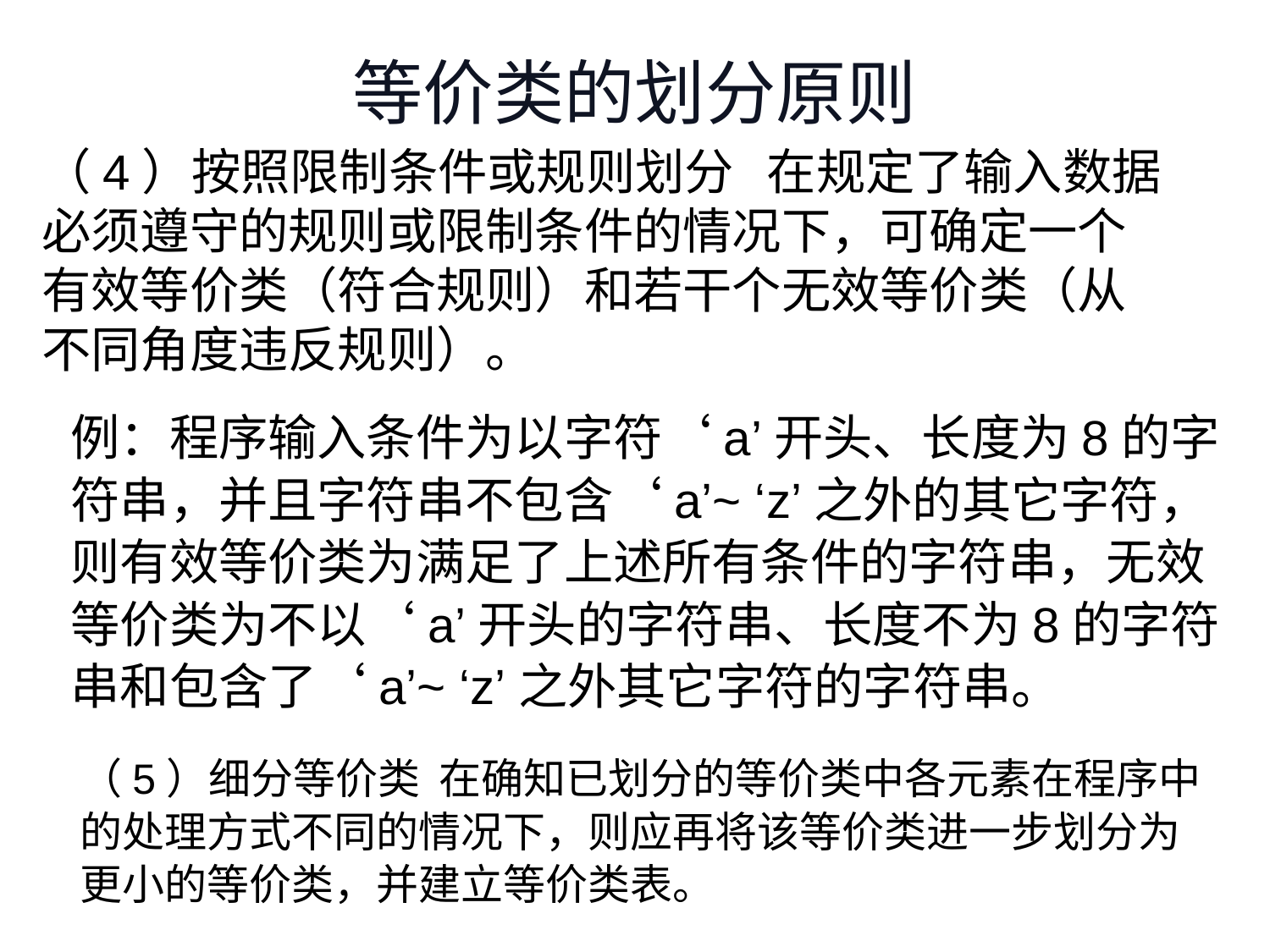

等价类的划分原则
（4）按照限制条件或规则划分   在规定了输入数据必须遵守的规则或限制条件的情况下，可确定一个有效等价类（符合规则）和若干个无效等价类（从不同角度违反规则）。
例：程序输入条件为以字符‘a’开头、长度为8的字符串，并且字符串不包含‘a’~ ‘z’之外的其它字符，则有效等价类为满足了上述所有条件的字符串，无效等价类为不以‘a’开头的字符串、长度不为8的字符串和包含了‘a’~ ‘z’之外其它字符的字符串。
（5）细分等价类  在确知已划分的等价类中各元素在程序中的处理方式不同的情况下，则应再将该等价类进一步划分为更小的等价类，并建立等价类表。